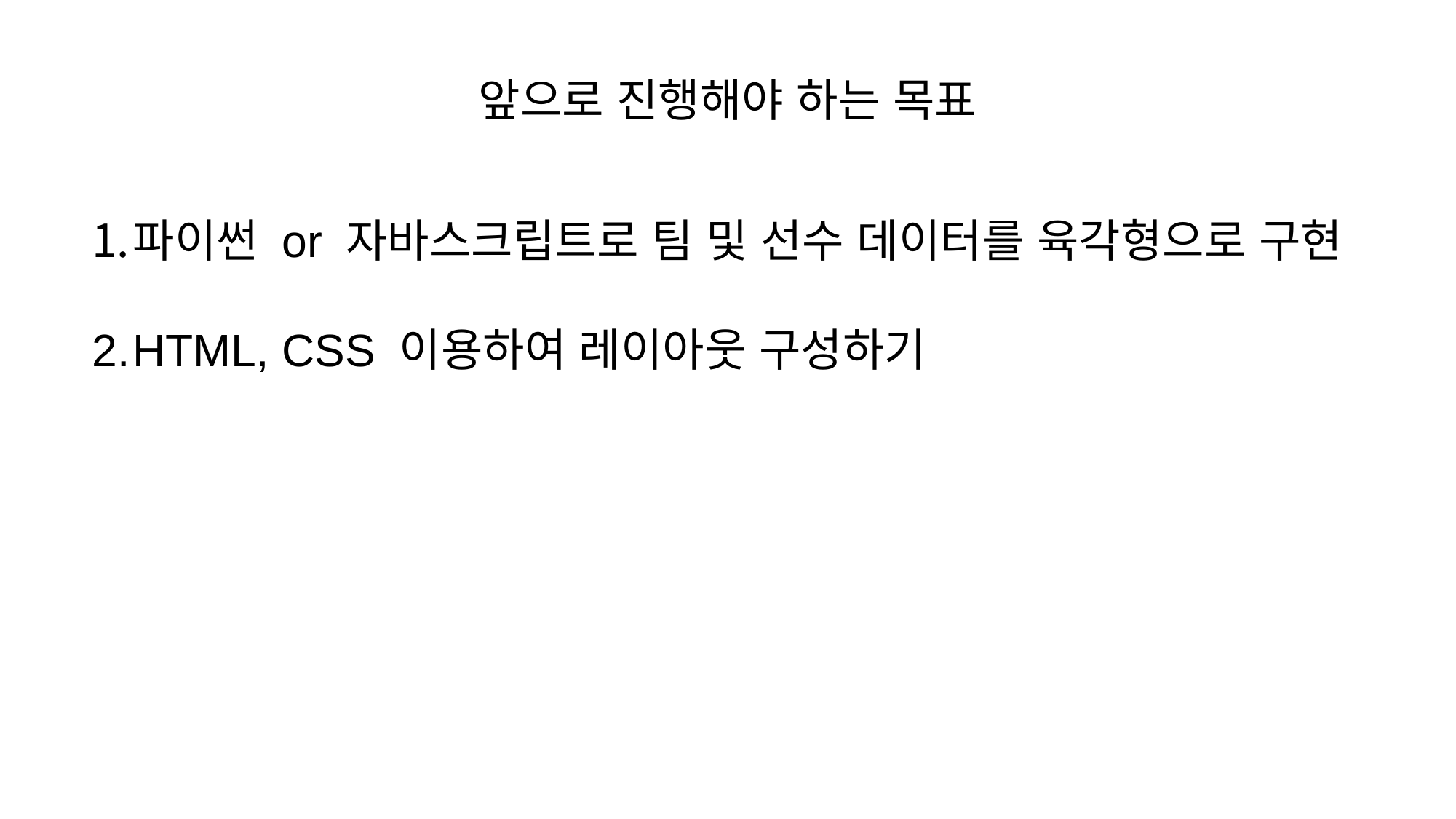

앞으로 진행해야 하는 목표
파이썬 or 자바스크립트로 팀 및 선수 데이터를 육각형으로 구현

HTML, CSS 이용하여 레이아웃 구성하기